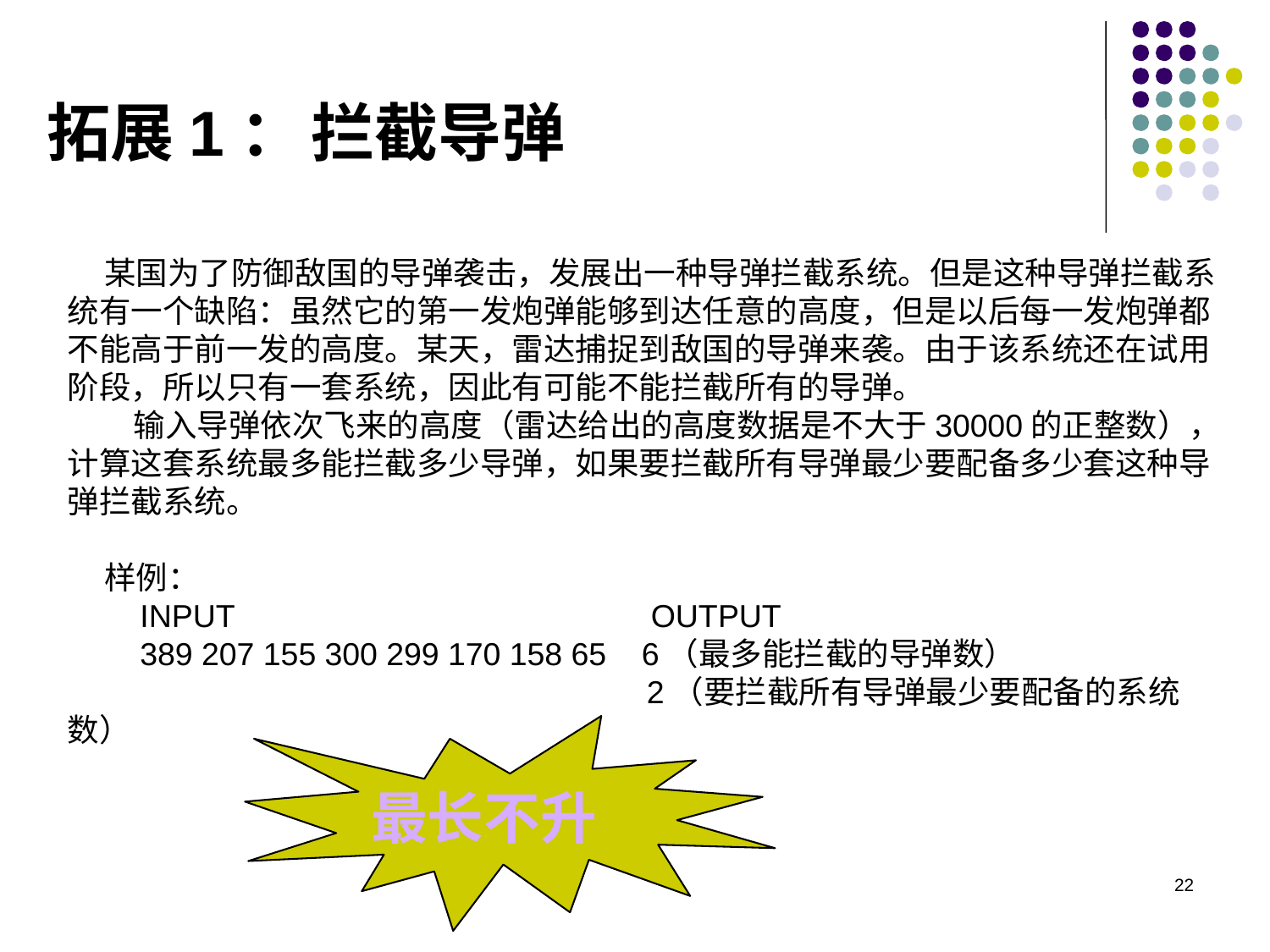

拓展1： 拦截导弹
某国为了防御敌国的导弹袭击，发展出一种导弹拦截系统。但是这种导弹拦截系统有一个缺陷：虽然它的第一发炮弹能够到达任意的高度，但是以后每一发炮弹都不能高于前一发的高度。某天，雷达捕捉到敌国的导弹来袭。由于该系统还在试用阶段，所以只有一套系统，因此有可能不能拦截所有的导弹。
   输入导弹依次飞来的高度（雷达给出的高度数据是不大于30000的正整数），计算这套系统最多能拦截多少导弹，如果要拦截所有导弹最少要配备多少套这种导弹拦截系统。

样例：
    INPUT                                               OUTPUT
    389 207 155 300 299 170 158 65    6（最多能拦截的导弹数）
                                                             2（要拦截所有导弹最少要配备的系统数）
最长不升
22